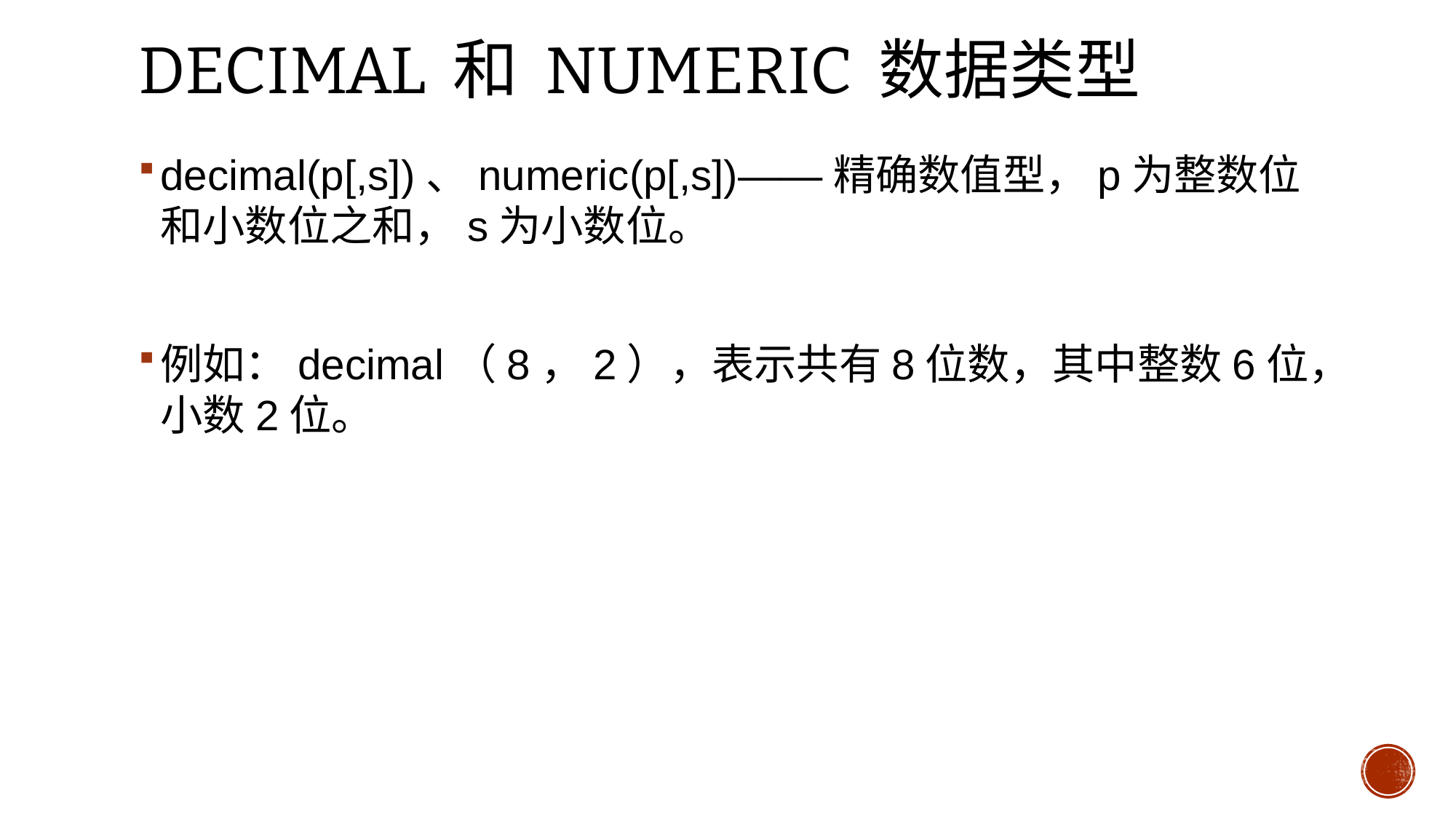

# decimal 和 numeric 数据类型
decimal(p[,s])、numeric(p[,s])——精确数值型，p为整数位和小数位之和，s为小数位。

例如：decimal（8，2），表示共有8位数，其中整数6位，小数2位。

17